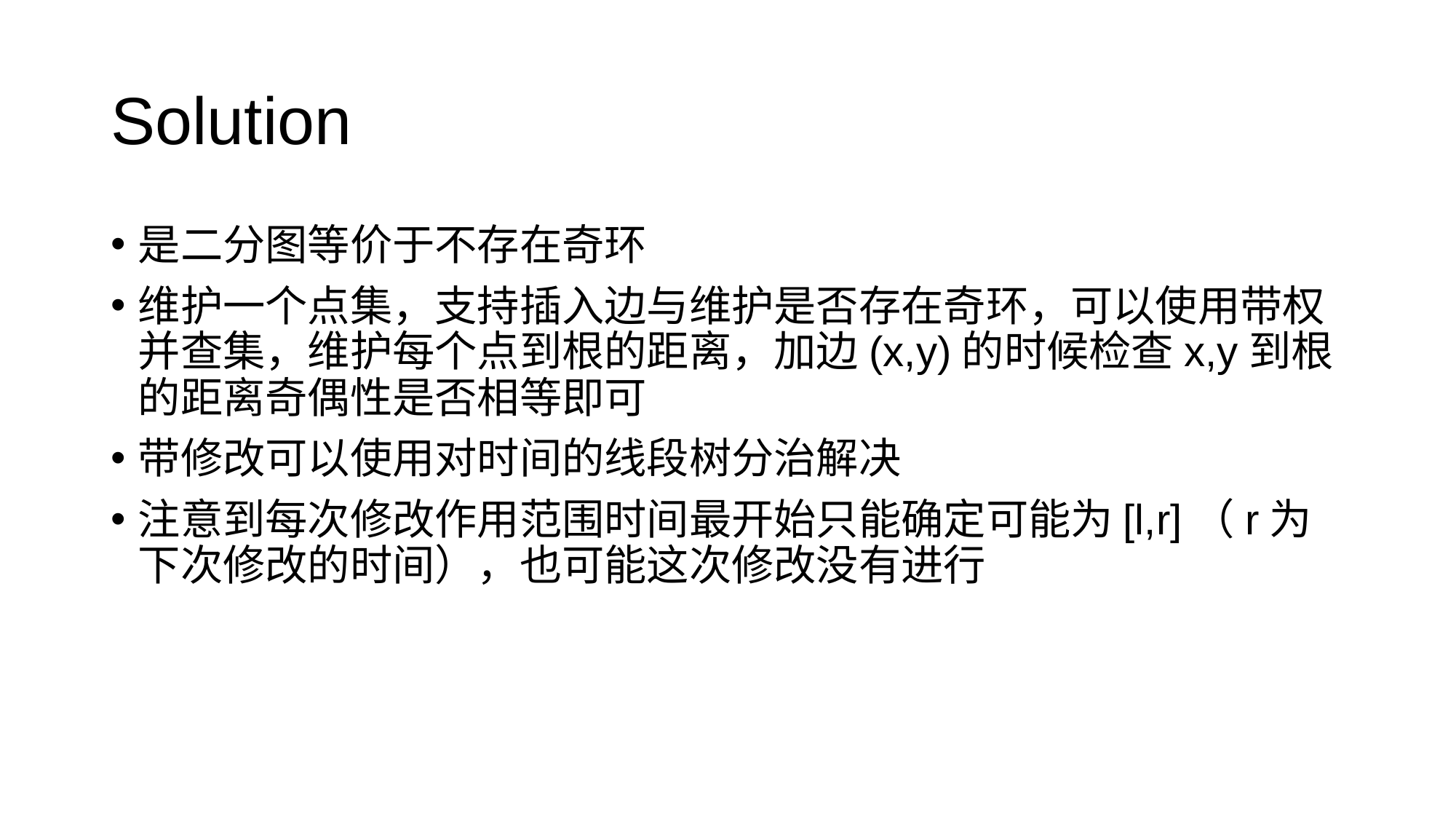

# Solution
是二分图等价于不存在奇环
维护一个点集，支持插入边与维护是否存在奇环，可以使用带权并查集，维护每个点到根的距离，加边(x,y)的时候检查x,y到根的距离奇偶性是否相等即可
带修改可以使用对时间的线段树分治解决
注意到每次修改作用范围时间最开始只能确定可能为[l,r]（r为下次修改的时间），也可能这次修改没有进行